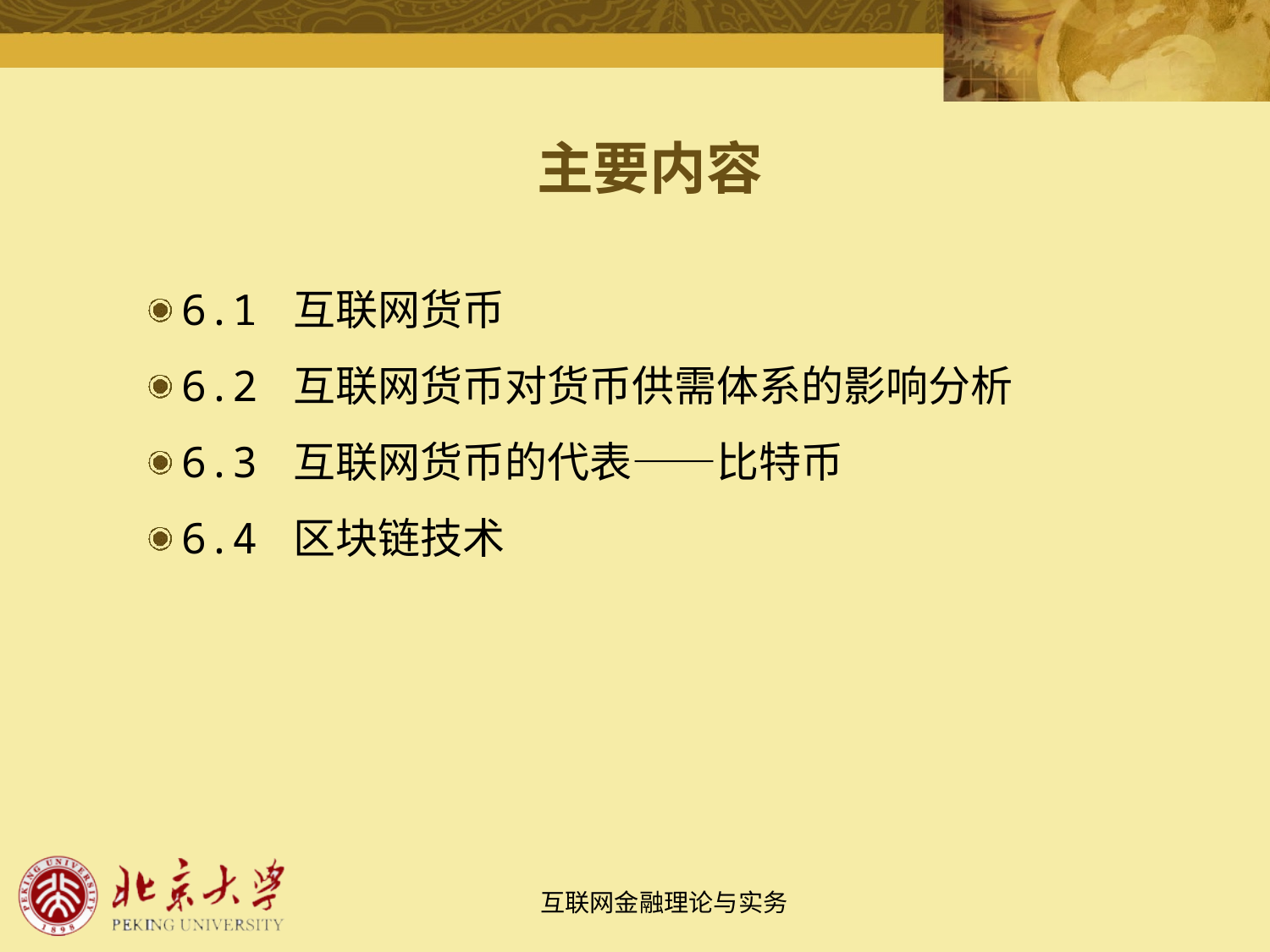

主要内容
6.1 互联网货币
6.2 互联网货币对货币供需体系的影响分析
6.3 互联网货币的代表——比特币
6.4 区块链技术